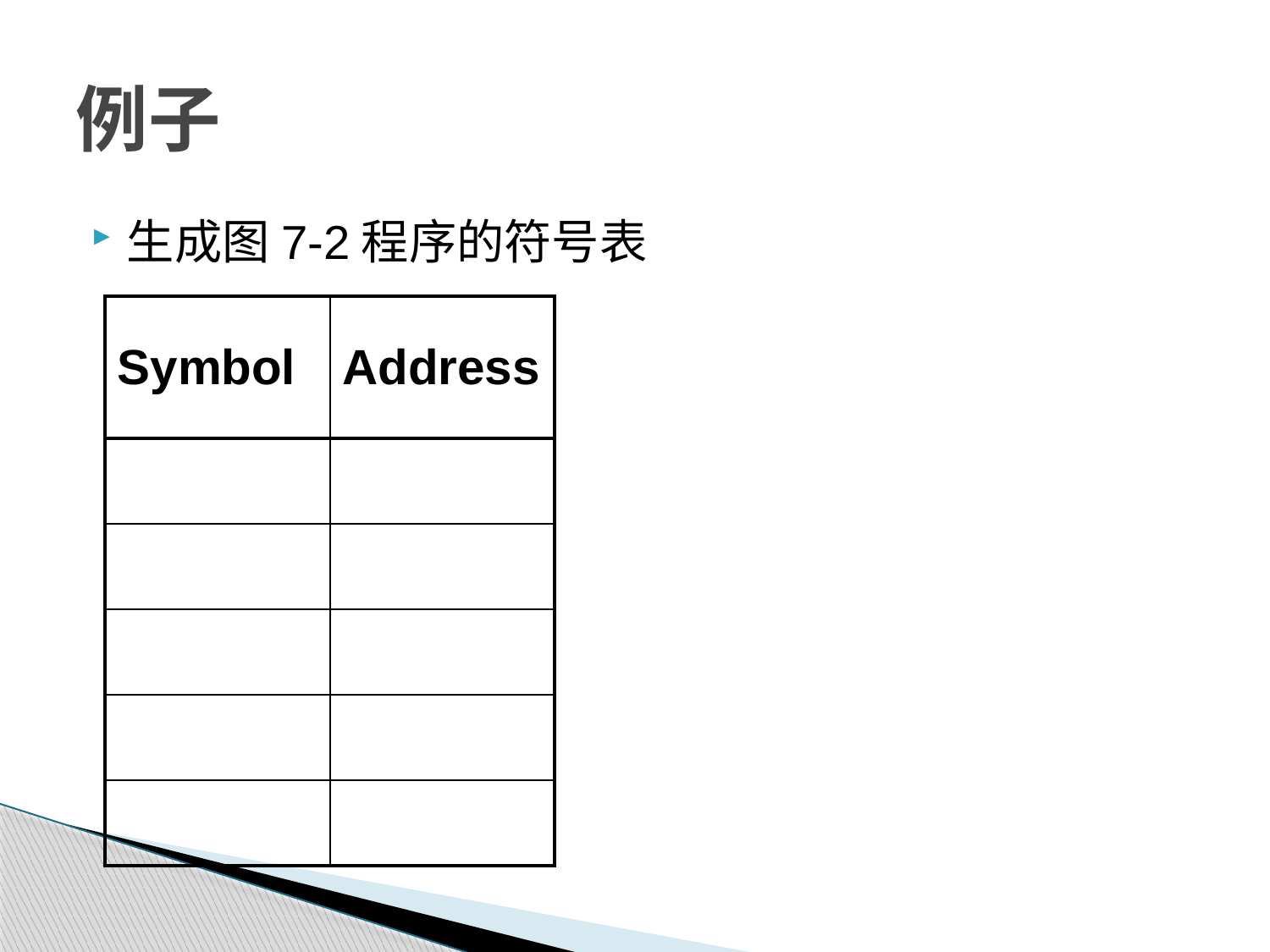

# 例子
生成图7-2程序的符号表
| Symbol | Address |
| --- | --- |
|  |  |
|  |  |
|  |  |
|  |  |
|  |  |